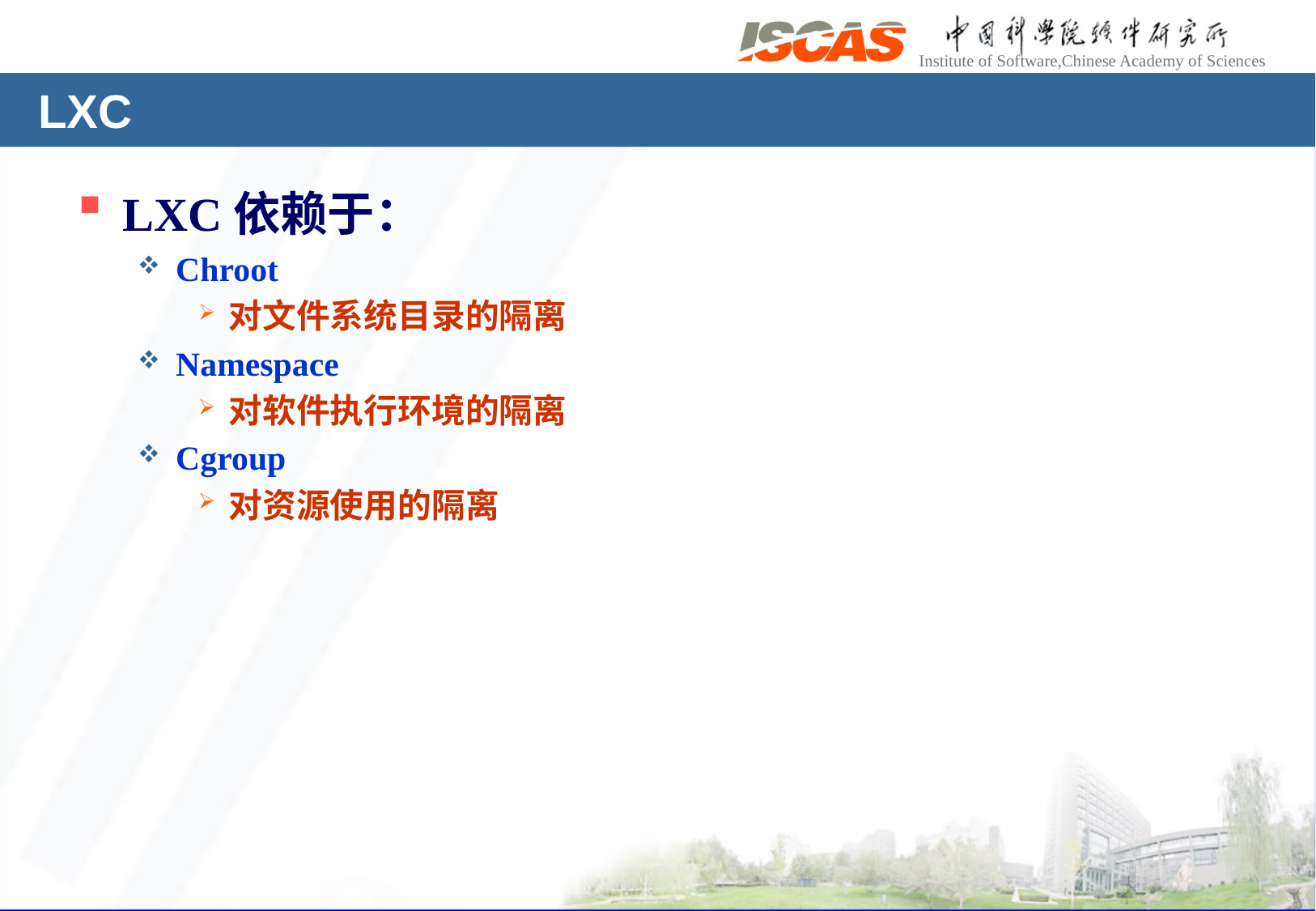

# LXC
LXC依赖于：
Chroot
对文件系统目录的隔离
Namespace
对软件执行环境的隔离
Cgroup
对资源使用的隔离